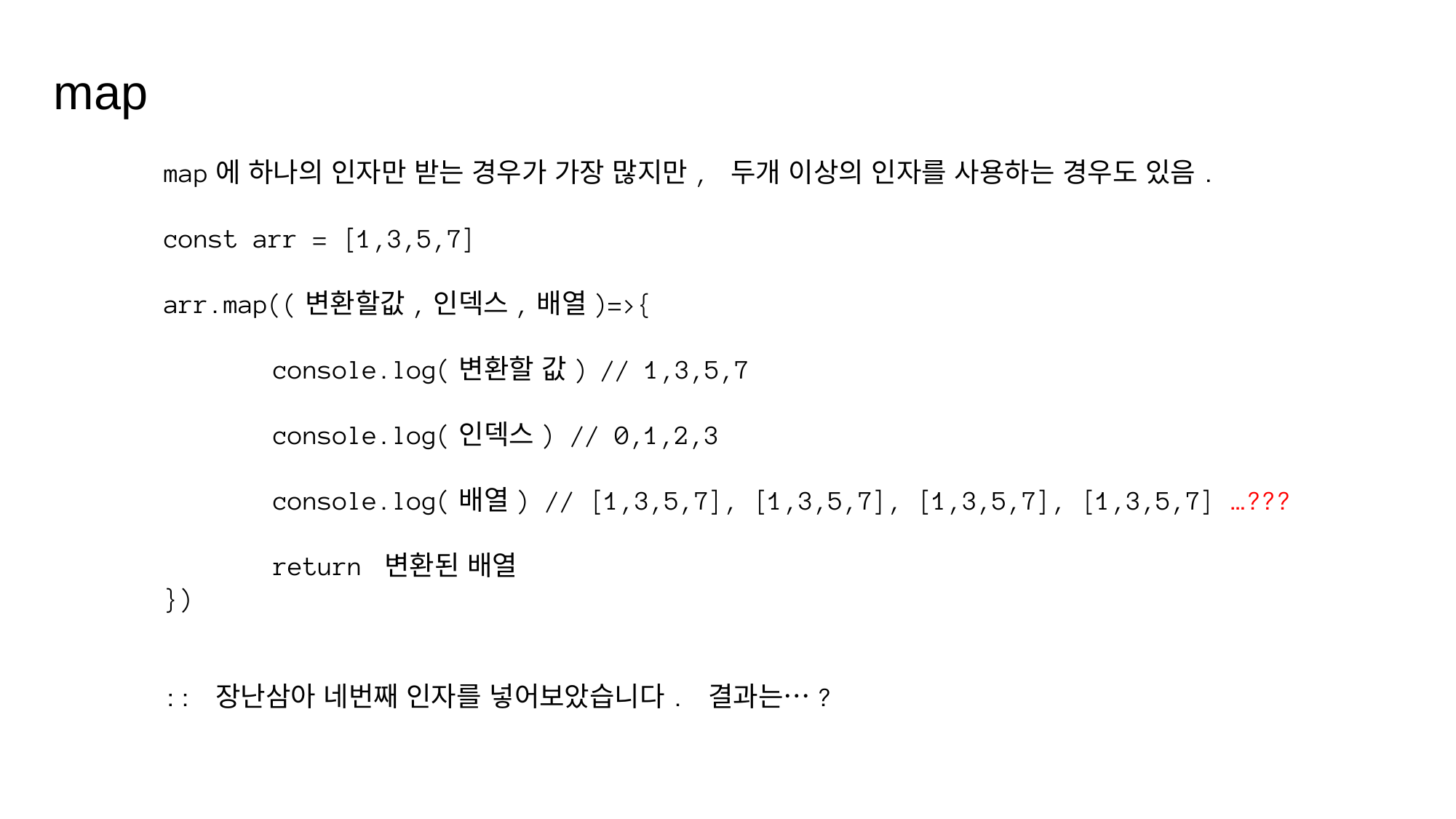

map
map에 하나의 인자만 받는 경우가 가장 많지만, 두개 이상의 인자를 사용하는 경우도 있음.

const arr = [1,3,5,7]

arr.map((변환할값,인덱스,배열)=>{

	console.log(변환할 값)	// 1,3,5,7

	console.log(인덱스) // 0,1,2,3

	console.log(배열) // [1,3,5,7], [1,3,5,7], [1,3,5,7], [1,3,5,7] …???

	return 변환된 배열
})

:: 장난삼아 네번째 인자를 넣어보았습니다. 결과는…? undefined